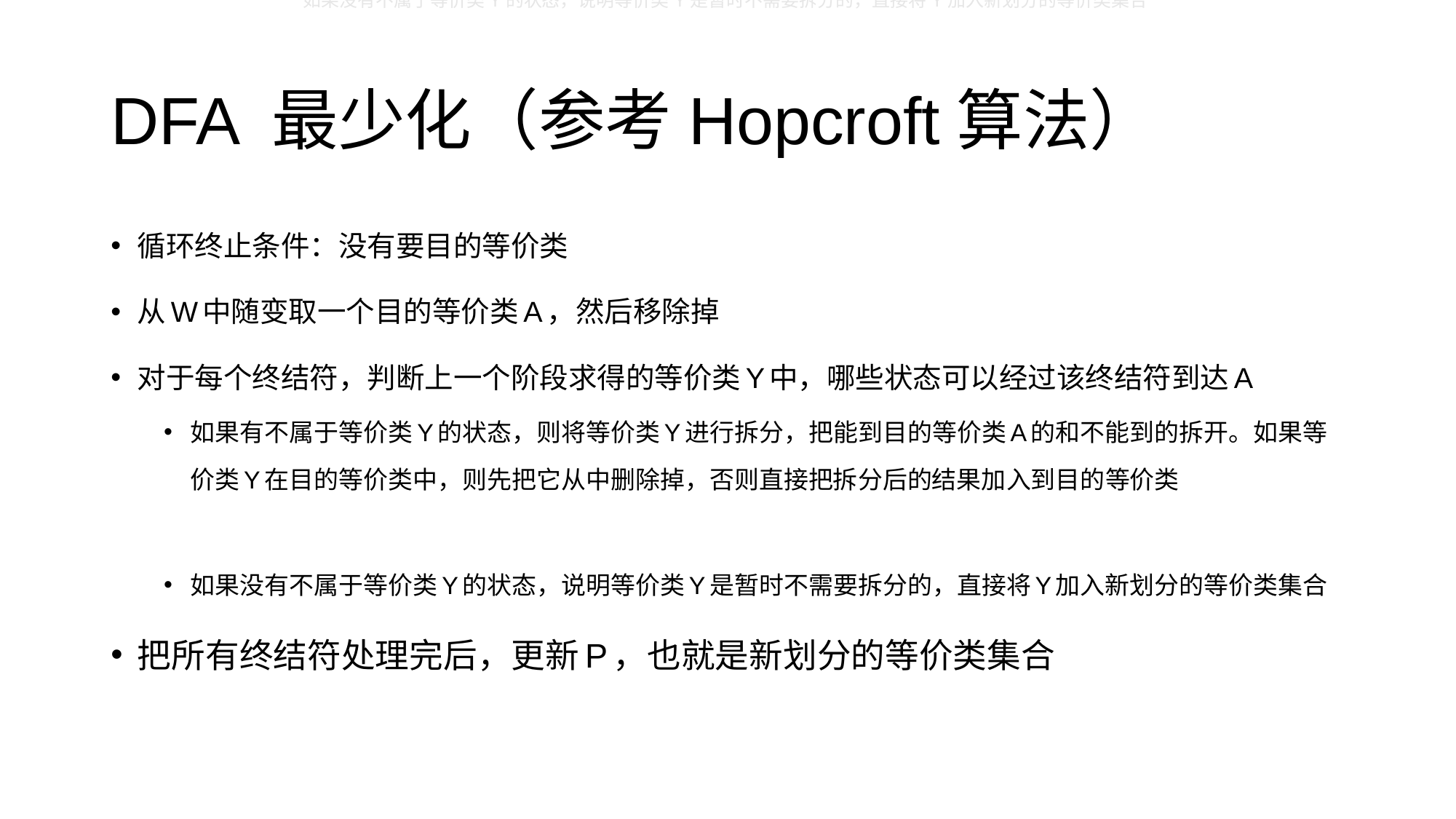

如果没有不属于等价类Y的状态，说明等价类Y是暂时不需要拆分的，直接将Y加入新划分的等价类集合
# DFA 最少化（参考Hopcroft算法）
循环终止条件：没有要目的等价类
从W中随变取一个目的等价类A，然后移除掉
对于每个终结符，判断上一个阶段求得的等价类Y中，哪些状态可以经过该终结符到达A
如果有不属于等价类Y的状态，则将等价类Y进行拆分，把能到目的等价类A的和不能到的拆开。如果等价类Y在目的等价类中，则先把它从中删除掉，否则直接把拆分后的结果加入到目的等价类

如果没有不属于等价类Y的状态，说明等价类Y是暂时不需要拆分的，直接将Y加入新划分的等价类集合
把所有终结符处理完后，更新P，也就是新划分的等价类集合